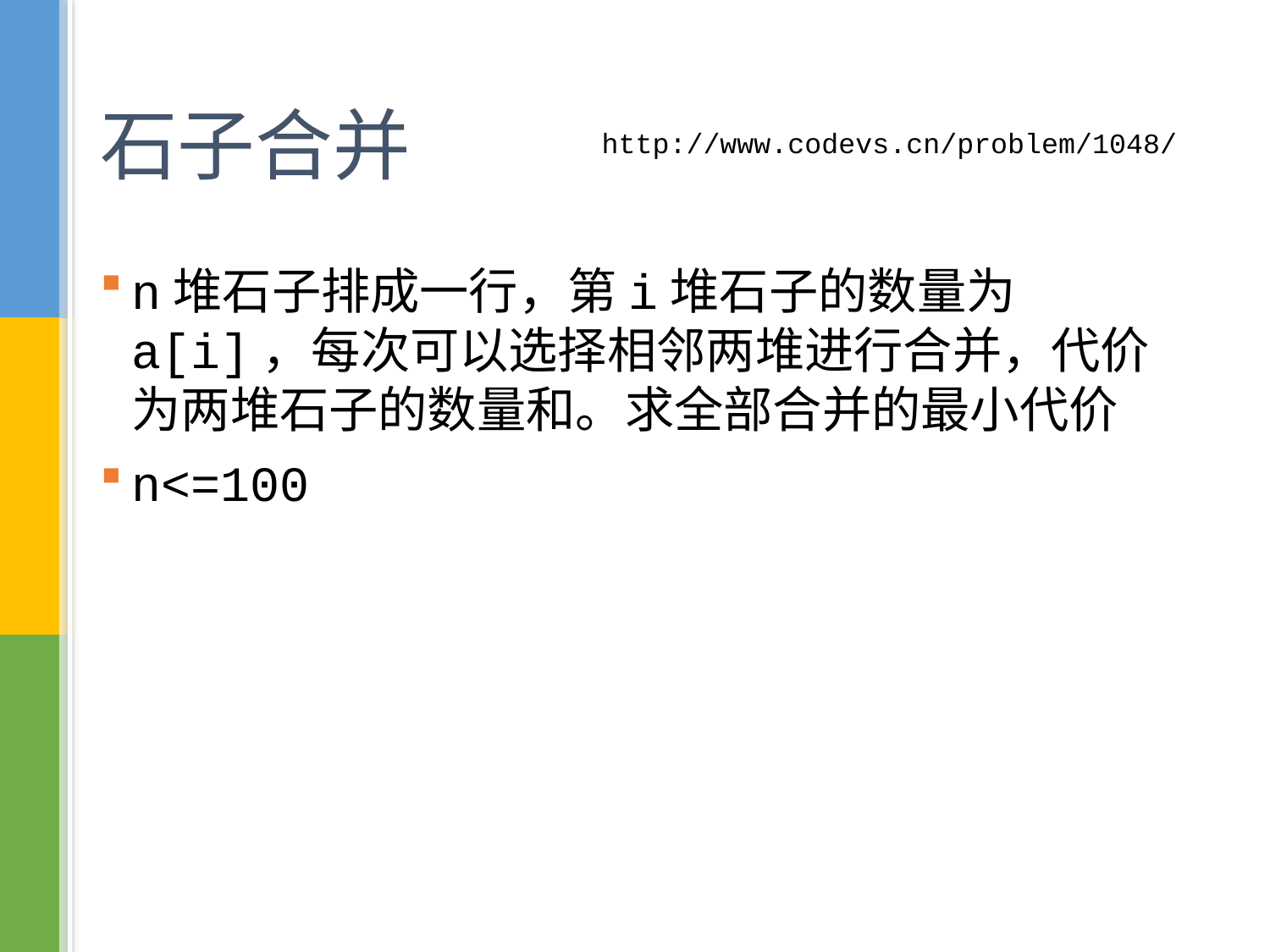

# 石子合并
http://www.codevs.cn/problem/1048/
n堆石子排成一行，第i堆石子的数量为a[i]，每次可以选择相邻两堆进行合并，代价为两堆石子的数量和。求全部合并的最小代价
n<=100